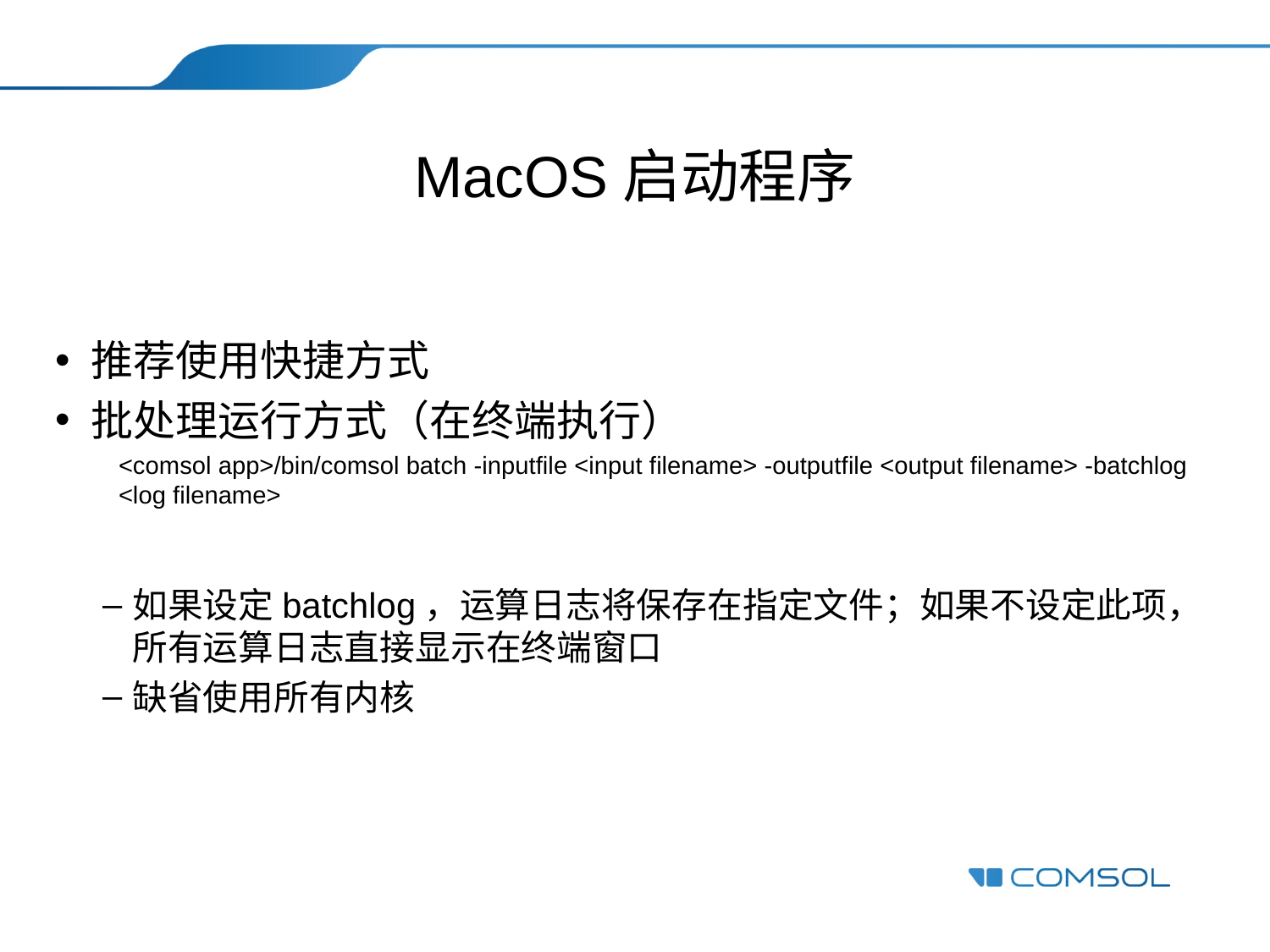

# MacOS启动程序
推荐使用快捷方式
批处理运行方式（在终端执行）
<comsol app>/bin/comsol batch -inputfile <input filename> -outputfile <output filename> -batchlog <log filename>

如果设定batchlog，运算日志将保存在指定文件；如果不设定此项，所有运算日志直接显示在终端窗口
缺省使用所有内核